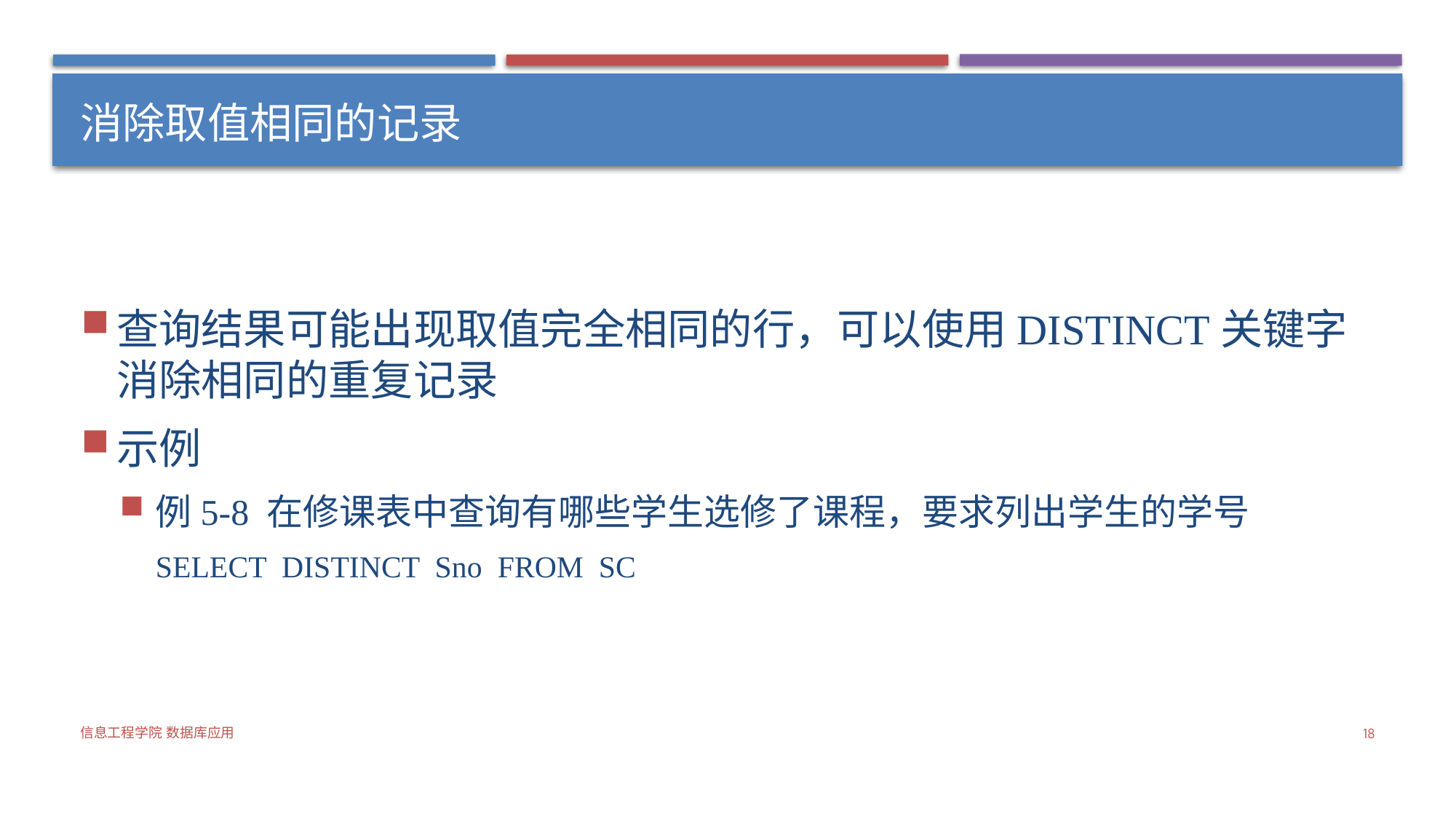

# 消除取值相同的记录
查询结果可能出现取值完全相同的行，可以使用DISTINCT关键字消除相同的重复记录
示例
例5-8 在修课表中查询有哪些学生选修了课程，要求列出学生的学号
SELECT  DISTINCT  Sno  FROM  SC
信息工程学院 数据库应用
18